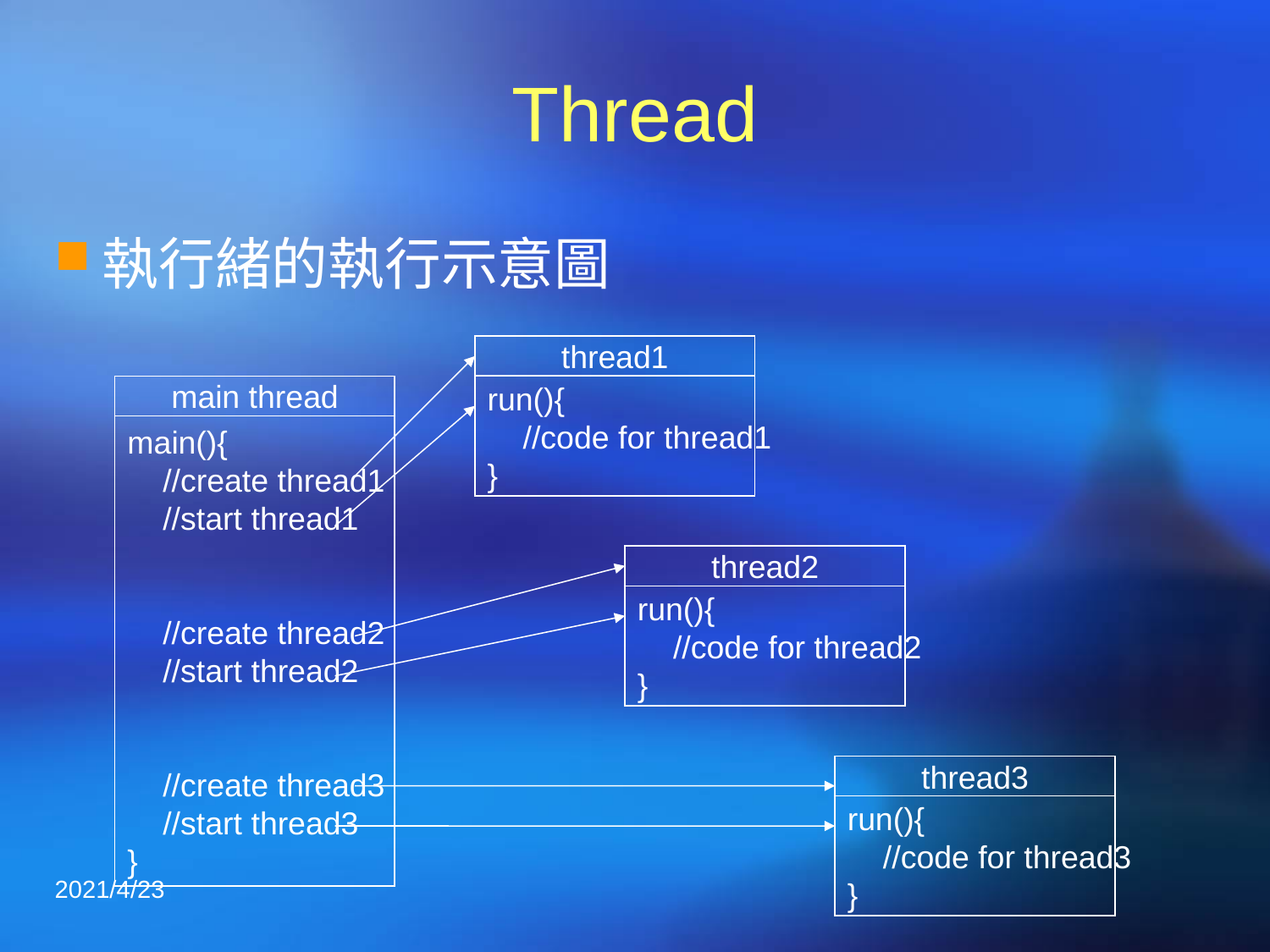

# Thread
執行緒的執行示意圖
thread1

run(){
    //code for thread1
}
main thread

main(){
    //create thread1
    //start thread1

    //create thread2
    //start thread2

    //create thread3
    //start thread3
}
thread2

run(){
    //code for thread2
}

thread3

run(){
    //code for thread3
}

2021/4/23